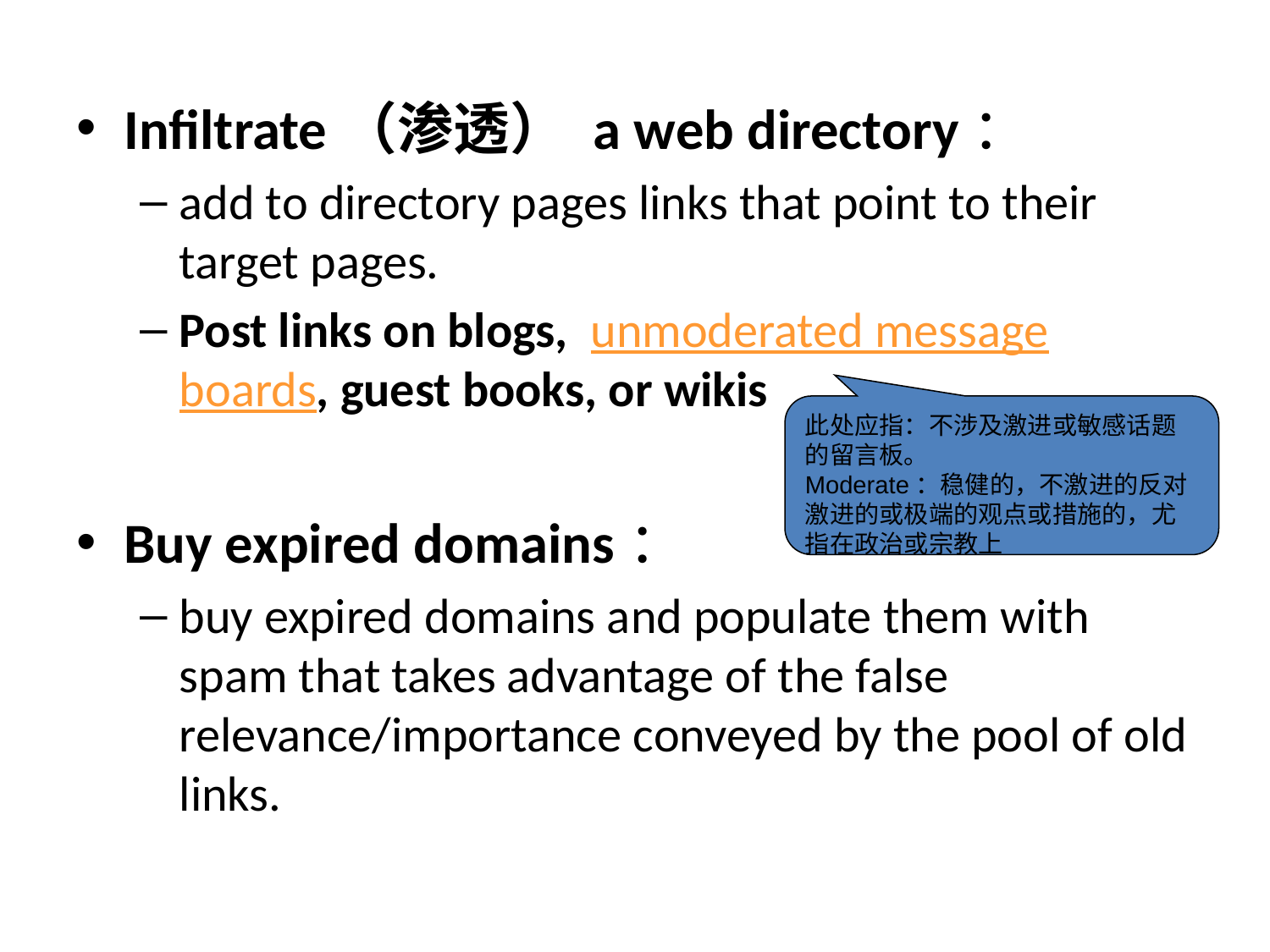

#
Infiltrate（渗透） a web directory：
add to directory pages links that point to their target pages.
Post links on blogs,  unmoderated message boards, guest books, or wikis

Buy expired domains：
buy expired domains and populate them with spam that takes advantage of the false relevance/importance conveyed by the pool of old links.

此处应指：不涉及激进或敏感话题的留言板。
Moderate：稳健的，不激进的反对激进的或极端的观点或措施的，尤指在政治或宗教上